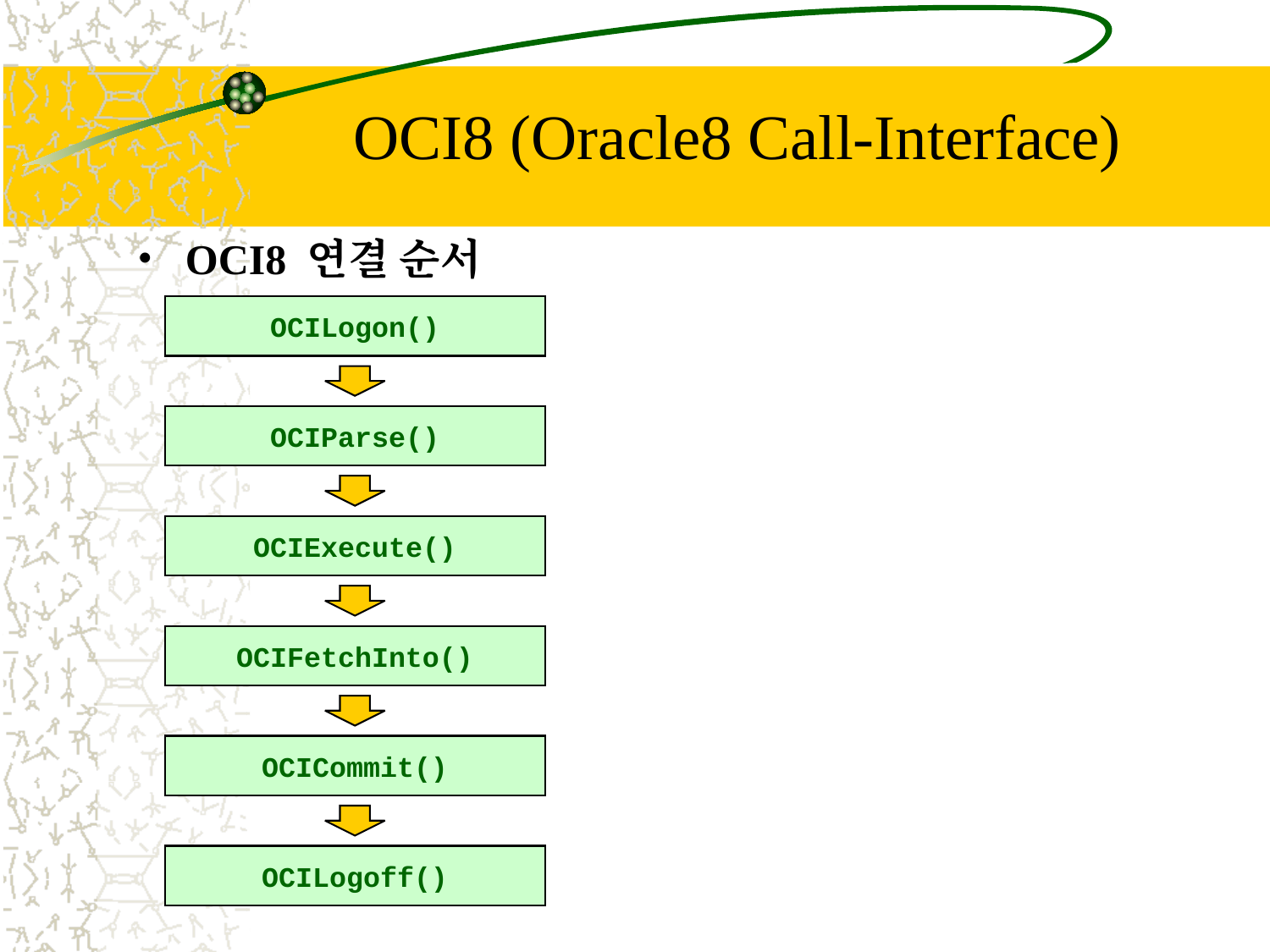

# OCI8 (Oracle8 Call-Interface)
OCI8 연결 순서
OCILogon()

OCIParse()

OCIExecute()

OCIFetchInto()

OCICommit()

OCILogoff()